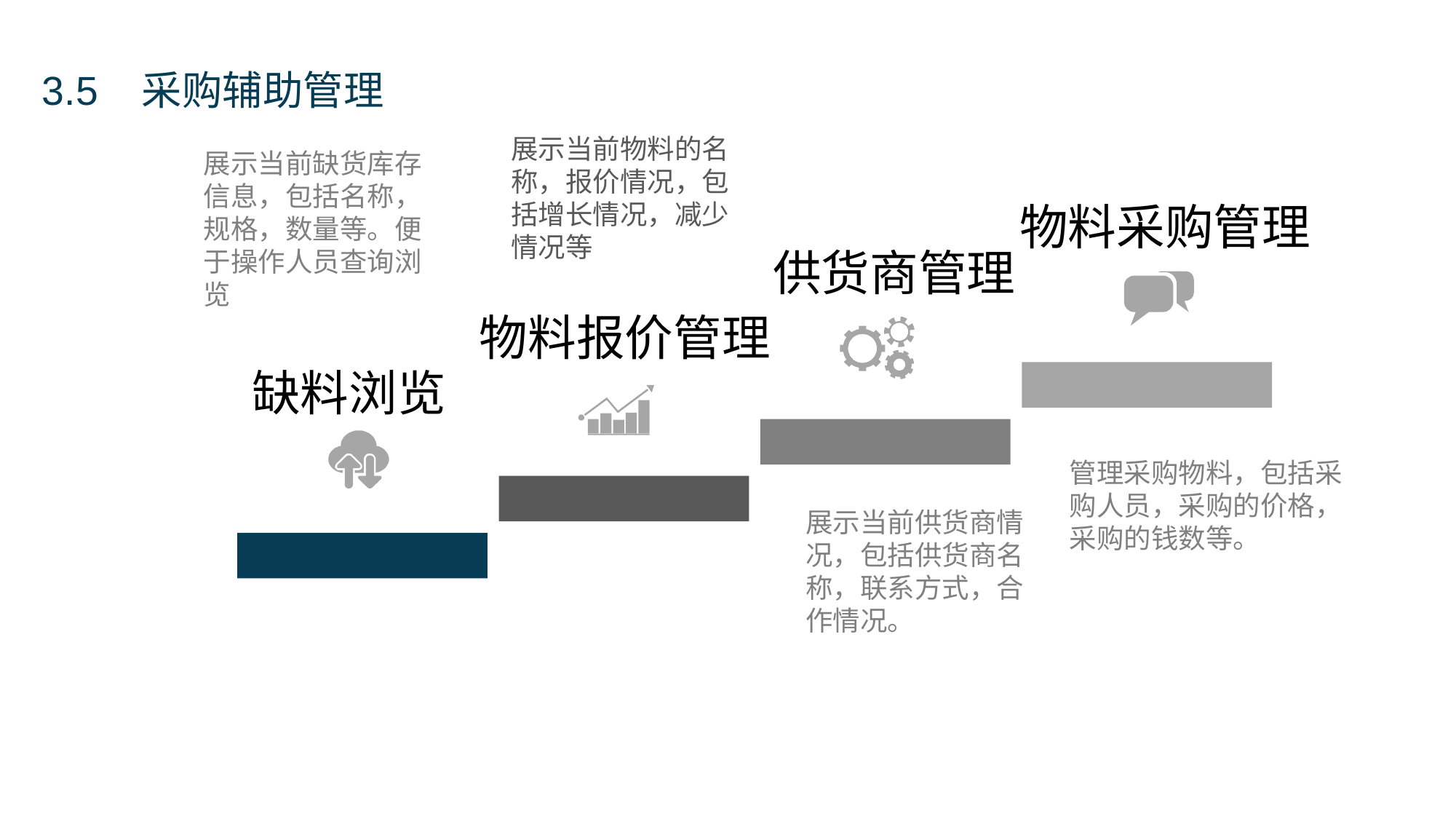

3.5   采购辅助管理
展示当前物料的名称，报价情况，包括增长情况，减少情况等
展示当前缺货库存信息，包括名称，规格，数量等。便于操作人员查询浏览
物料采购管理

供货商管理

物料报价管理

缺料浏览

管理采购物料，包括采购人员，采购的价格，采购的钱数等。
展示当前供货商情况，包括供货商名称，联系方式，合作情况。